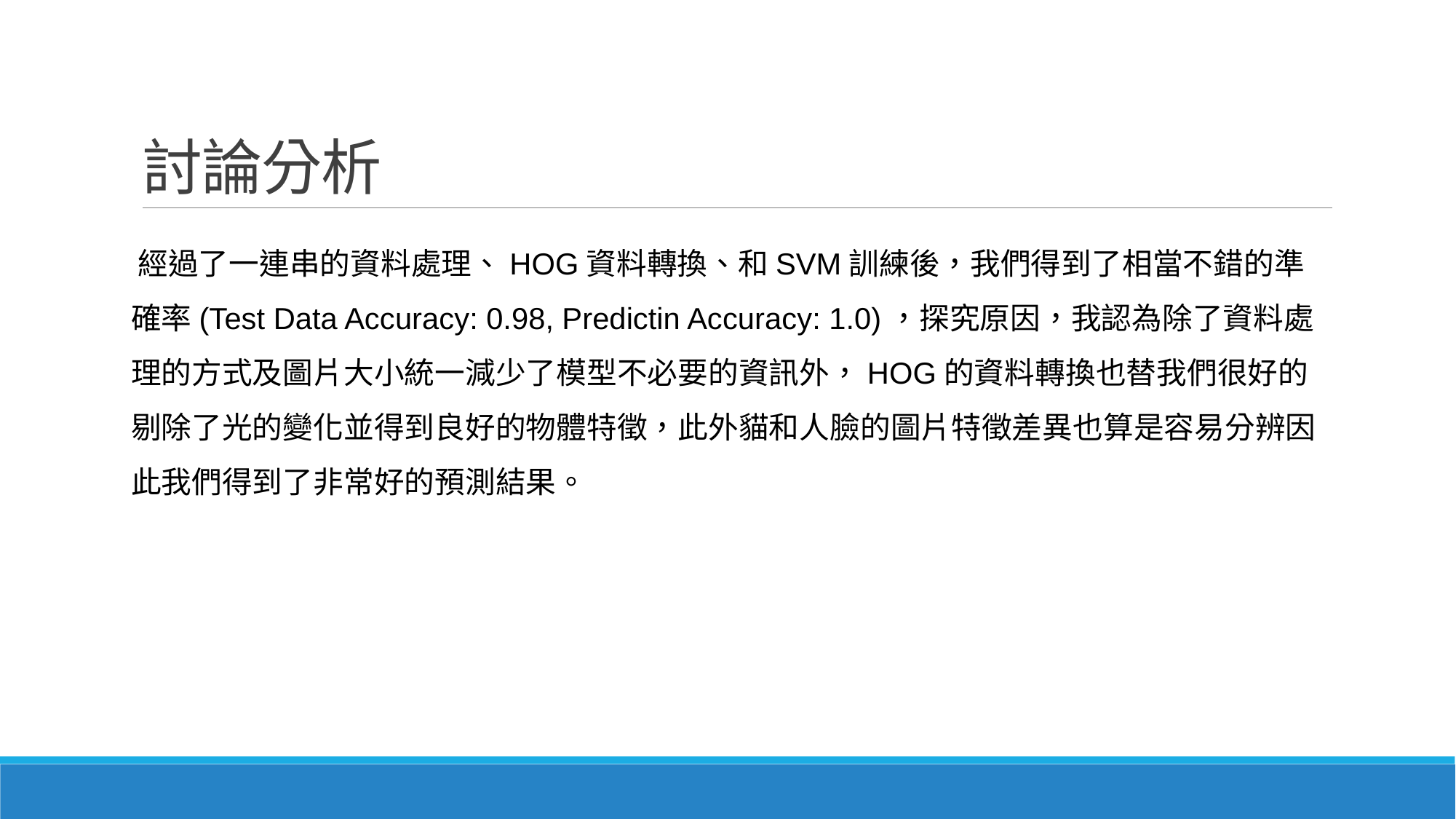

# 討論分析
經過了一連串的資料處理、HOG資料轉換、和SVM訓練後，我們得到了相當不錯的準確率(Test Data Accuracy: 0.98, Predictin Accuracy: 1.0)，探究原因，我認為除了資料處理的方式及圖片大小統一減少了模型不必要的資訊外，HOG的資料轉換也替我們很好的剔除了光的變化並得到良好的物體特徵，此外貓和人臉的圖片特徵差異也算是容易分辨因此我們得到了非常好的預測結果。